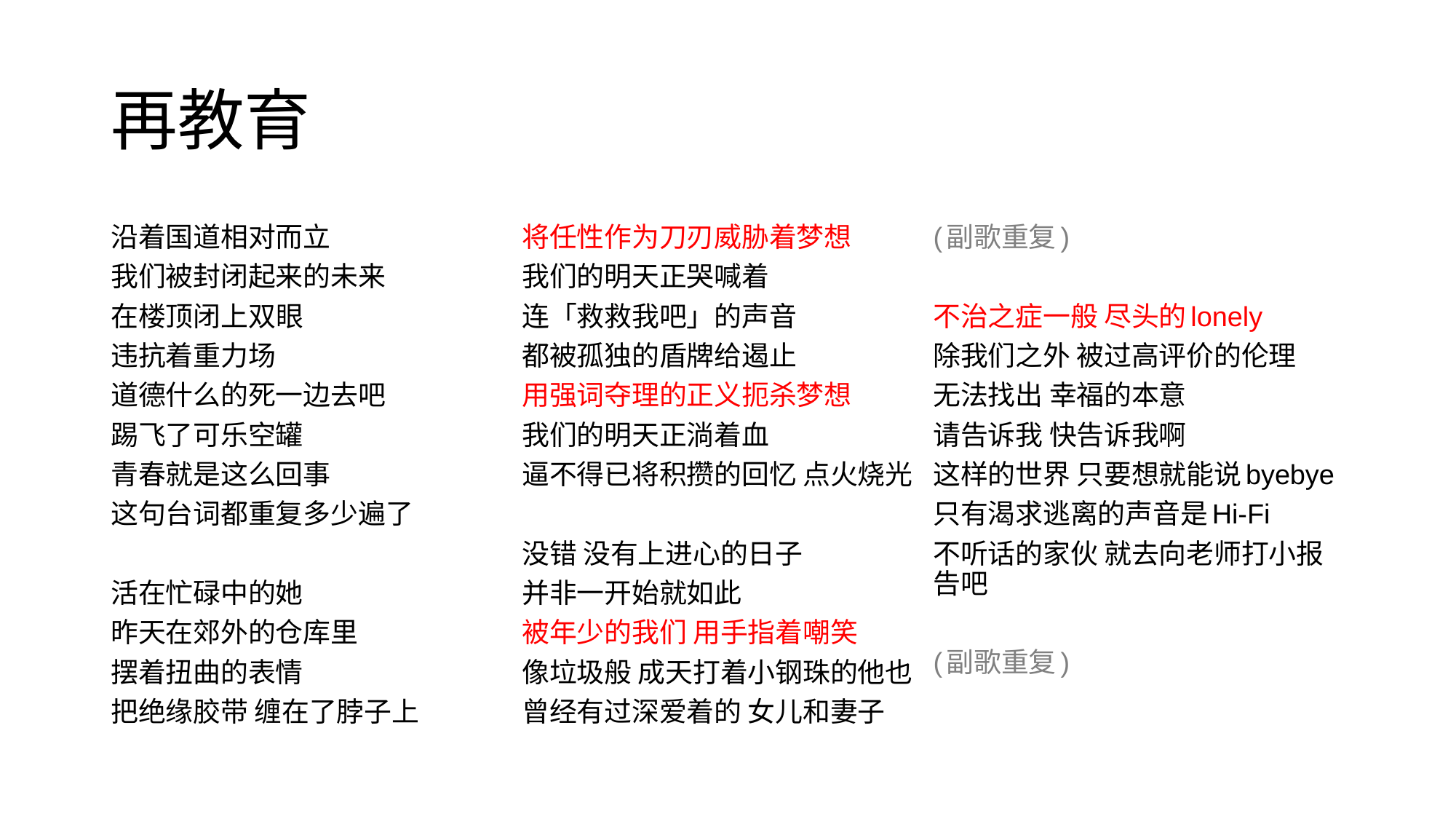

# 再教育
沿着国道相对而立
我们被封闭起来的未来
在楼顶闭上双眼
违抗着重力场
道德什么的死一边去吧
踢飞了可乐空罐
青春就是这么回事
这句台词都重复多少遍了

活在忙碌中的她
昨天在郊外的仓库里
摆着扭曲的表情
把绝缘胶带 缠在了脖子上
将任性作为刀刃威胁着梦想
我们的明天正哭喊着
连「救救我吧」的声音
都被孤独的盾牌给遏止
用强词夺理的正义扼杀梦想
我们的明天正淌着血
逼不得已将积攒的回忆 点火烧光

没错 没有上进心的日子
并非一开始就如此
被年少的我们 用手指着嘲笑
像垃圾般 成天打着小钢珠的他也
曾经有过深爱着的 女儿和妻子
(副歌重复)

不治之症一般 尽头的lonely
除我们之外 被过高评价的伦理
无法找出 幸福的本意
请告诉我 快告诉我啊
这样的世界 只要想就能说byebye
只有渴求逃离的声音是Hi-Fi
不听话的家伙 就去向老师打小报告吧

(副歌重复)